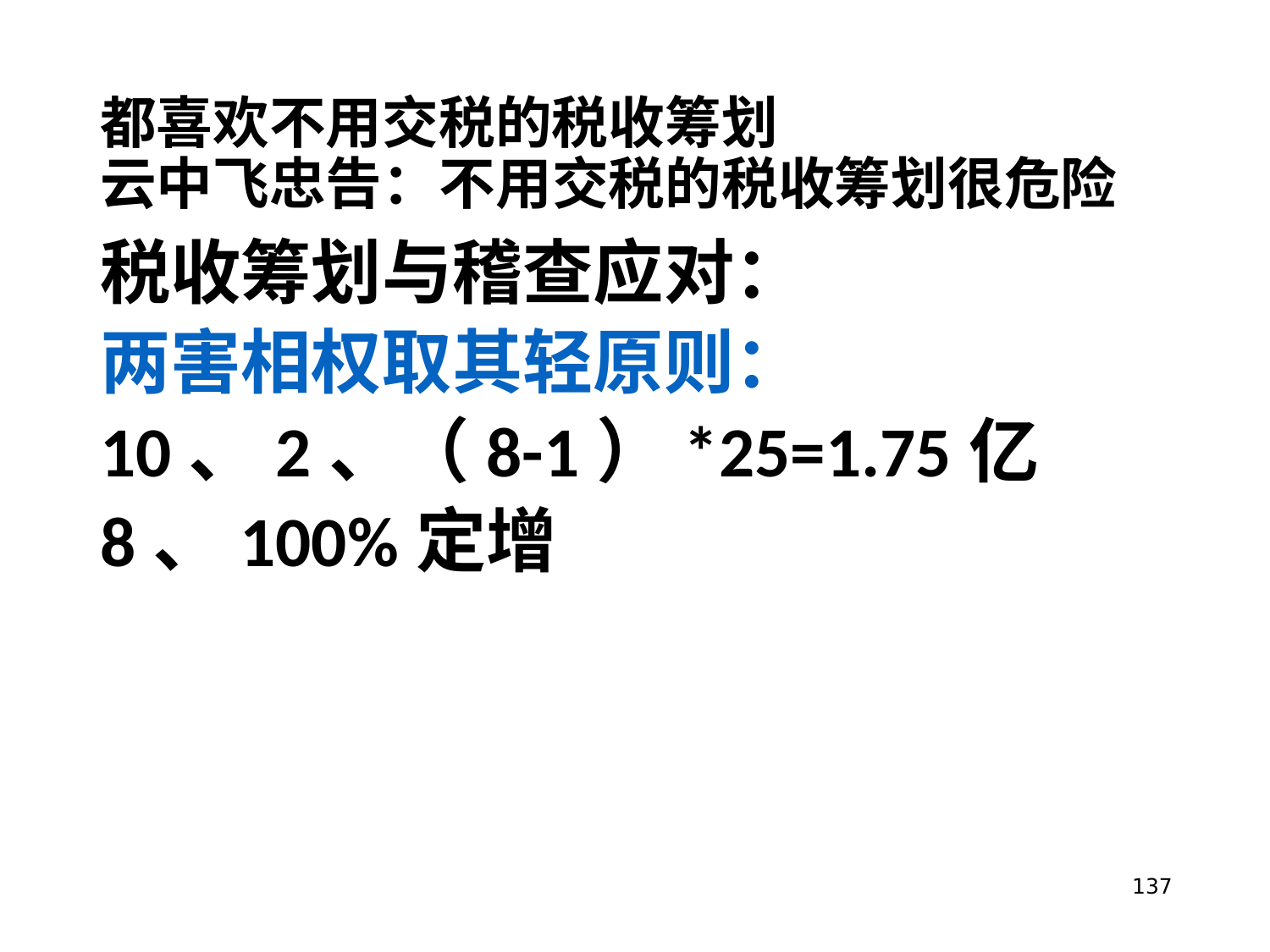

# 都喜欢不用交税的税收筹划 云中飞忠告：不用交税的税收筹划很危险
税收筹划与稽查应对：
两害相权取其轻原则：
10、2、（8-1）*25=1.75亿
8、100%定增

137